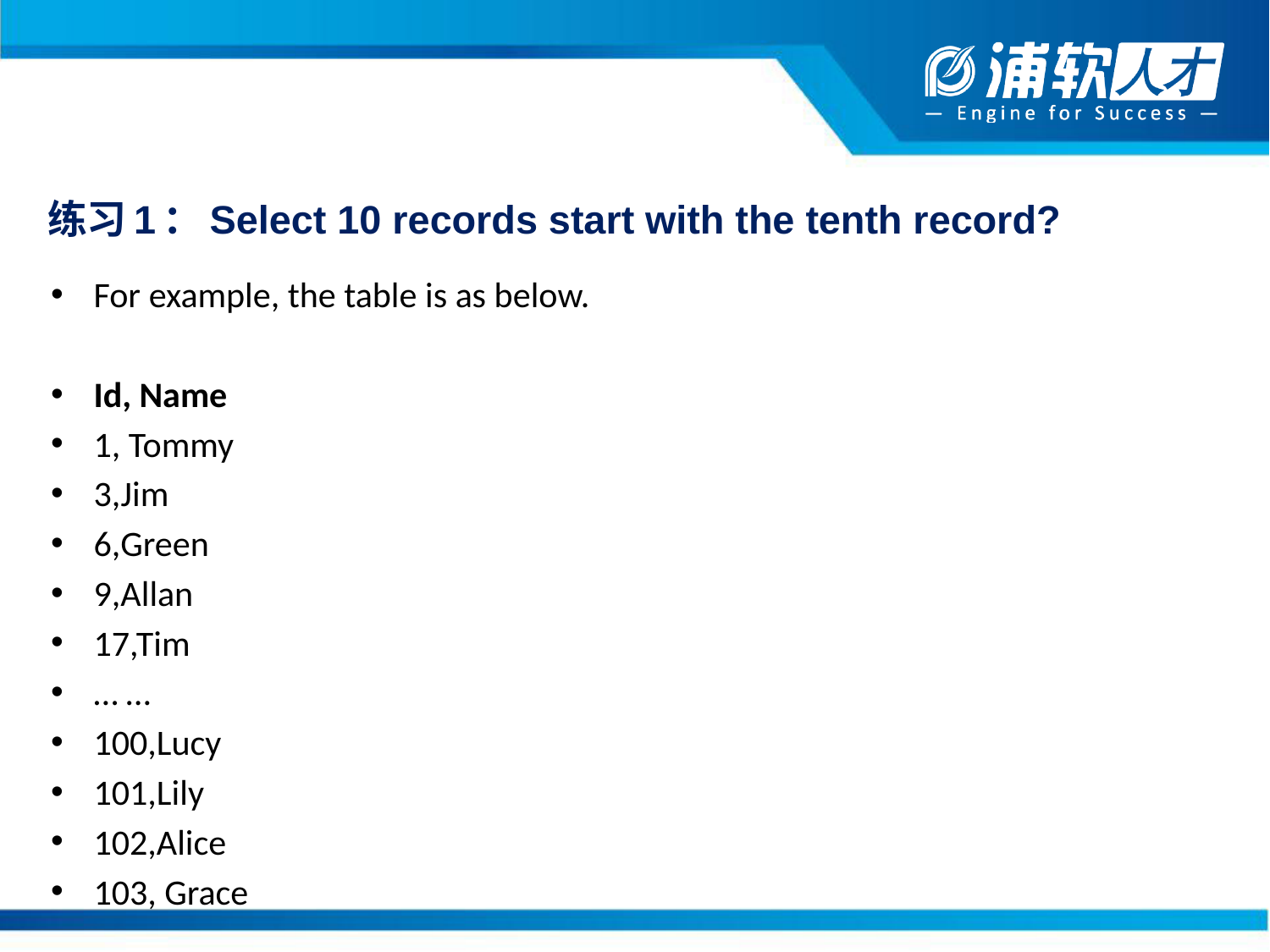

# 练习1：Select 10 records start with the tenth record?
For example, the table is as below.

Id, Name
1, Tommy
3,Jim
6,Green
9,Allan
17,Tim
… …
100,Lucy
101,Lily
102,Alice
103, Grace